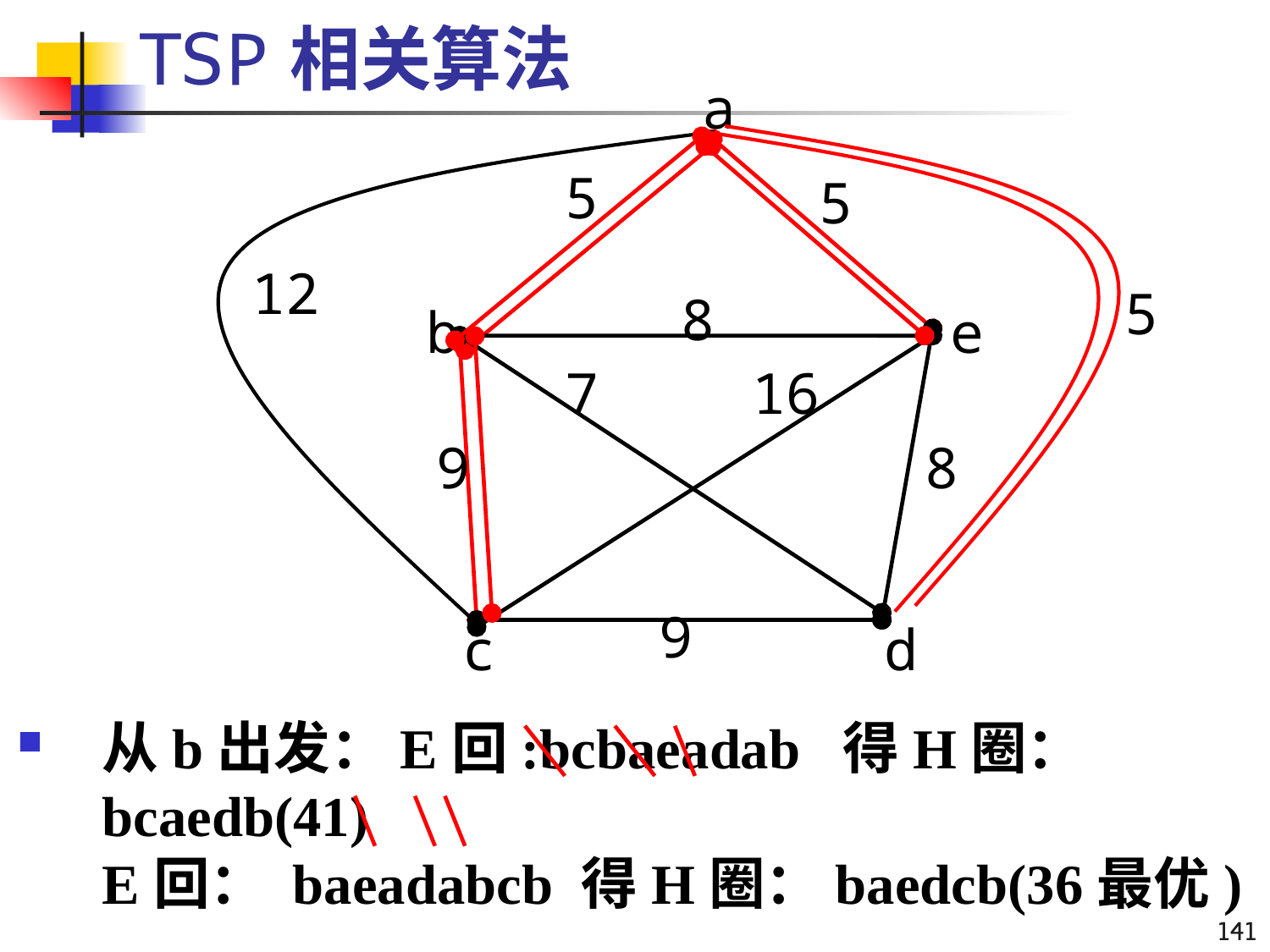

# TSP相关算法
a

5
5
12
5
8
e
b

7
16
9
8
9
c
d

从b出发：E回:bcbaeadab  得H圈：bcaedb(41)
E回： baeadabcb 得H圈：baedcb(36最优)

141